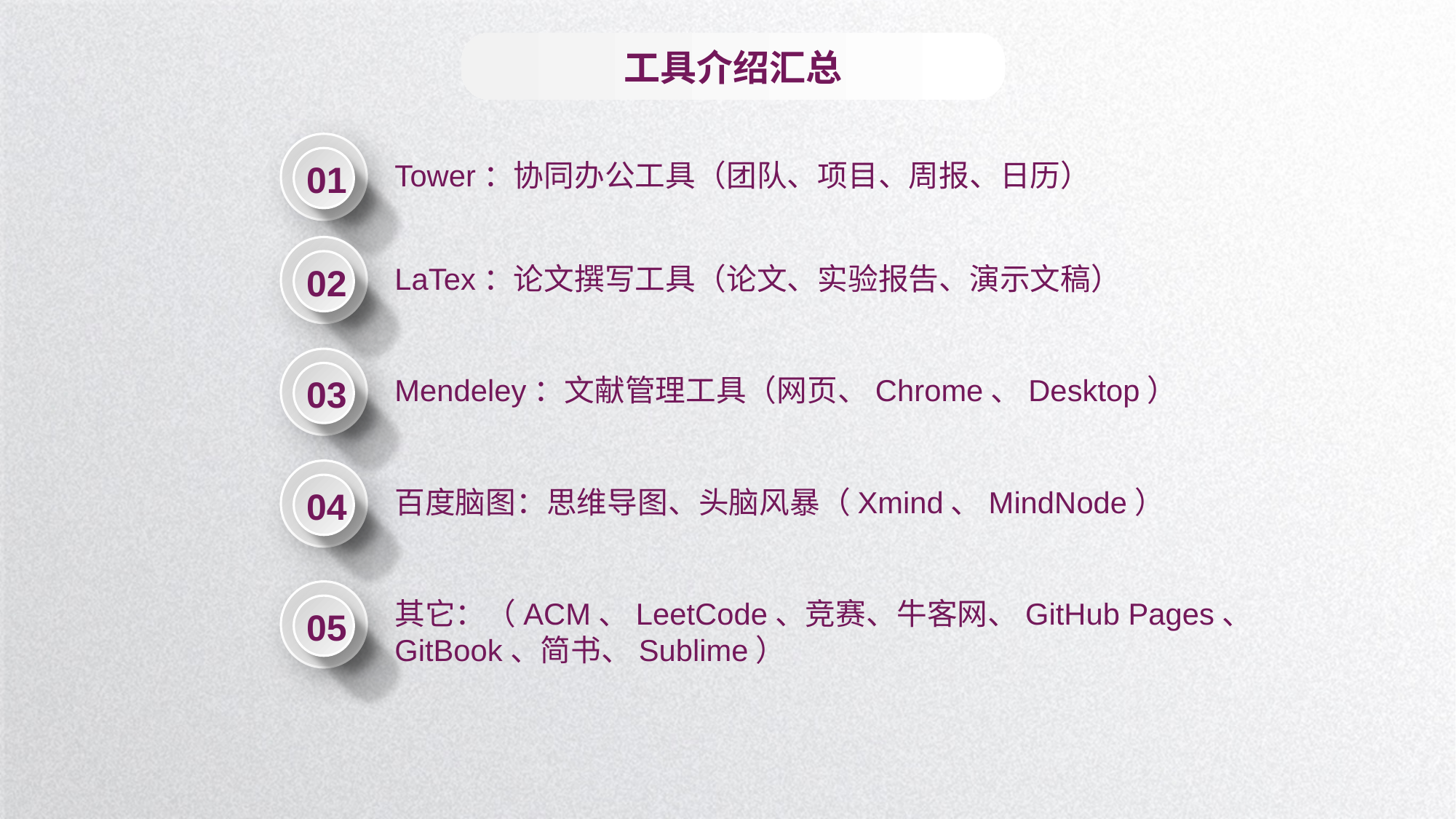

工具介绍汇总

01
Tower：协同办公工具（团队、项目、周报、日历）

02
LaTex：论文撰写工具（论文、实验报告、演示文稿）

03
Mendeley：文献管理工具（网页、Chrome、Desktop）

04
百度脑图：思维导图、头脑风暴（Xmind、MindNode）

05
其它：（ACM、LeetCode、竞赛、牛客网、GitHub Pages、GitBook、简书、Sublime）